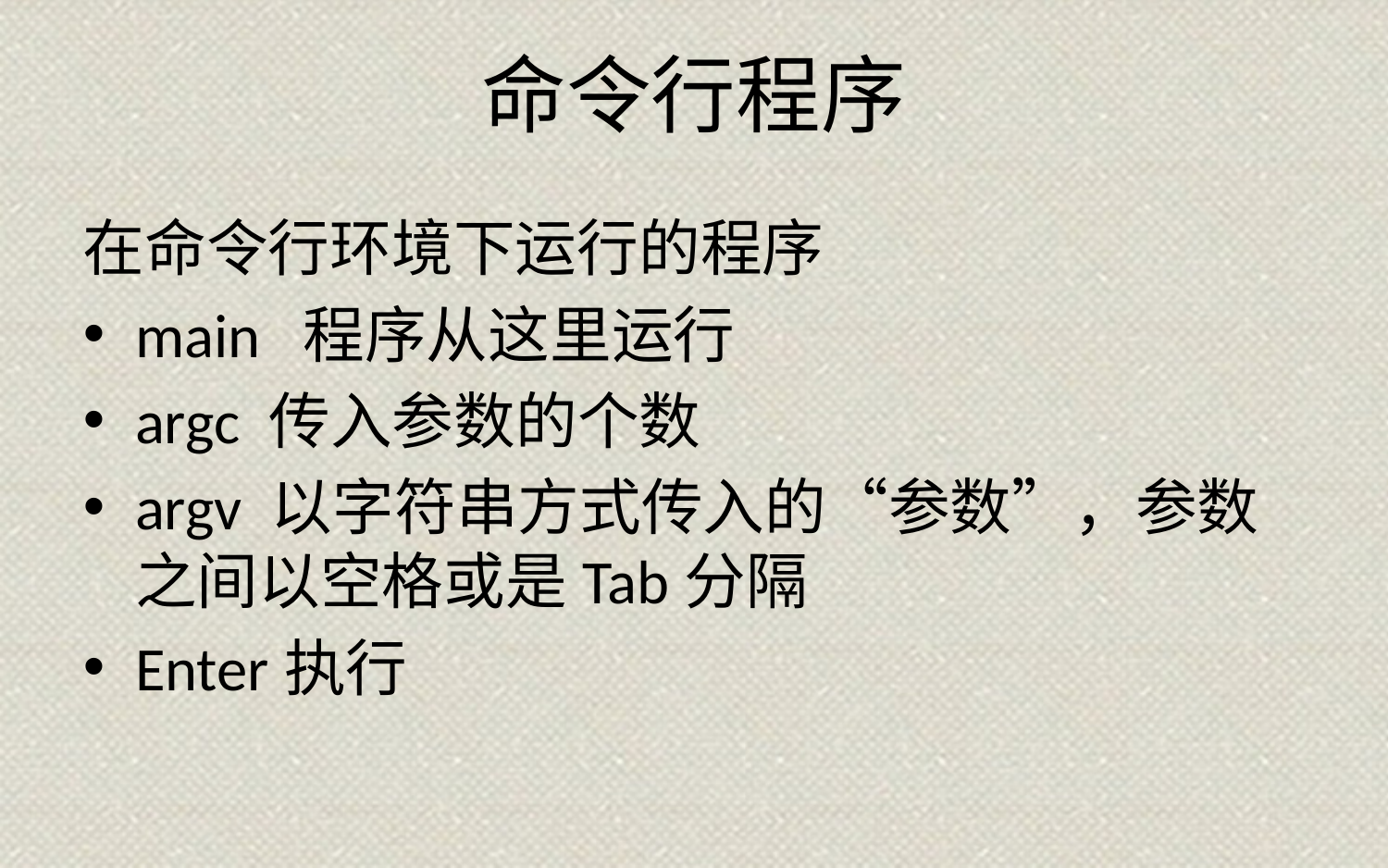

# 命令行程序
在命令行环境下运行的程序
main  程序从这里运行
argc 传入参数的个数
argv 以字符串方式传入的“参数”，参数之间以空格或是Tab分隔
Enter执行